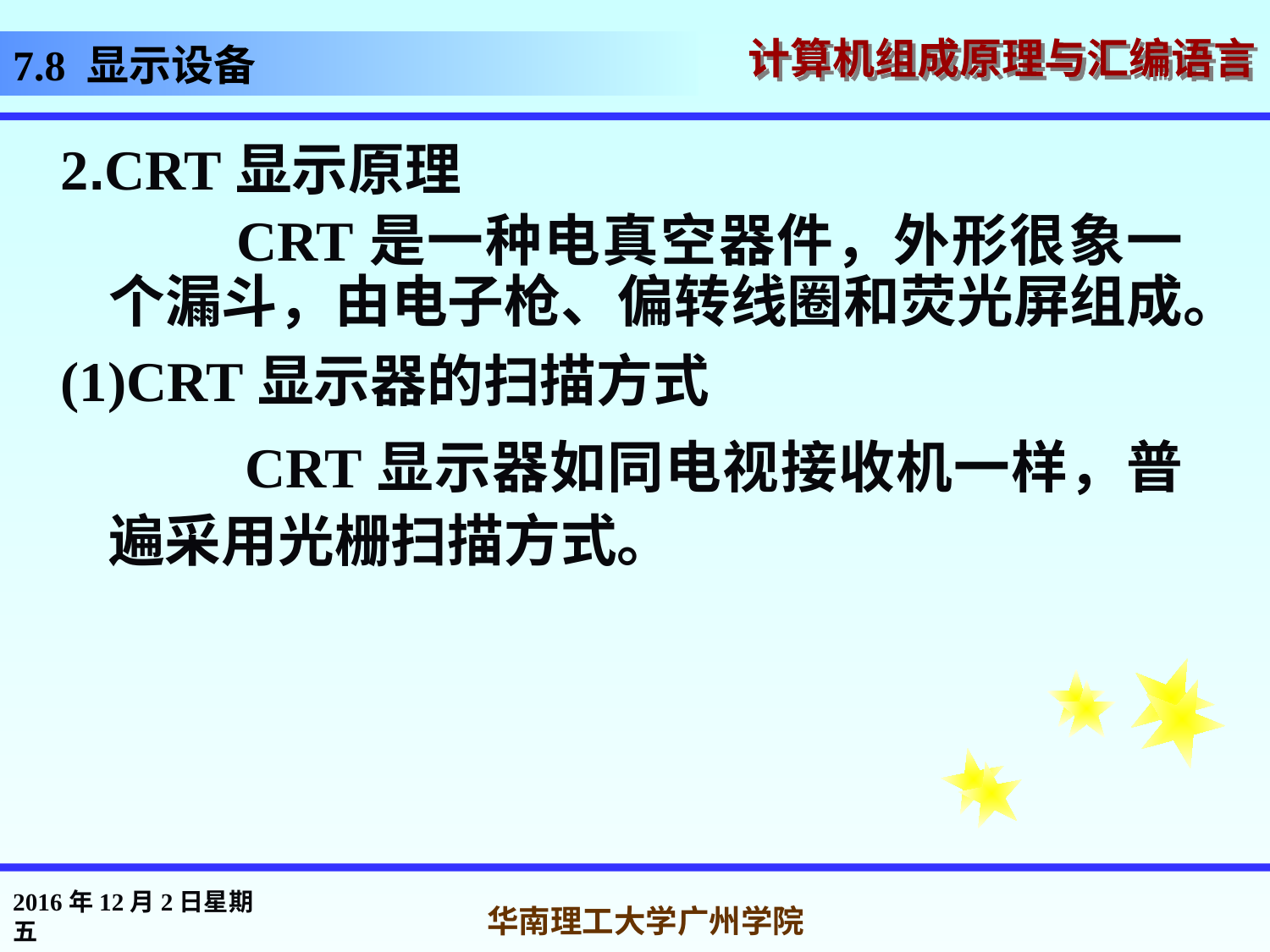

# 7.8 显示设备
2.CRT显示原理
           CRT是一种电真空器件，外形很象一个漏斗，由电子枪、偏转线圈和荧光屏组成。
(1)CRT显示器的扫描方式
            CRT显示器如同电视接收机一样，普遍采用光栅扫描方式。
2016年12月2日星期五
华南理工大学广州学院